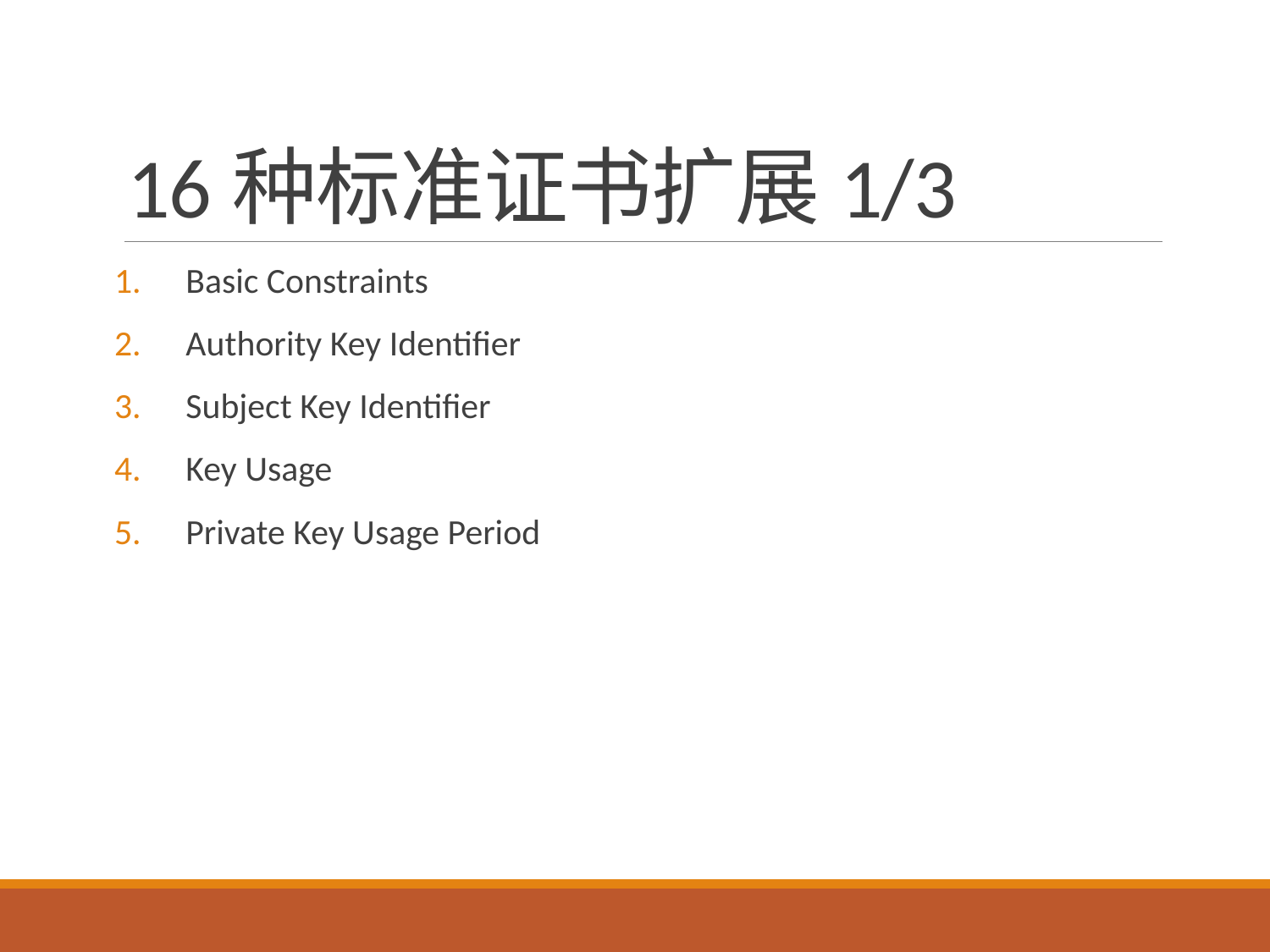

# 16种标准证书扩展1/3
Basic Constraints
Authority Key Identifier
Subject Key Identifier
Key Usage
Private Key Usage Period
5